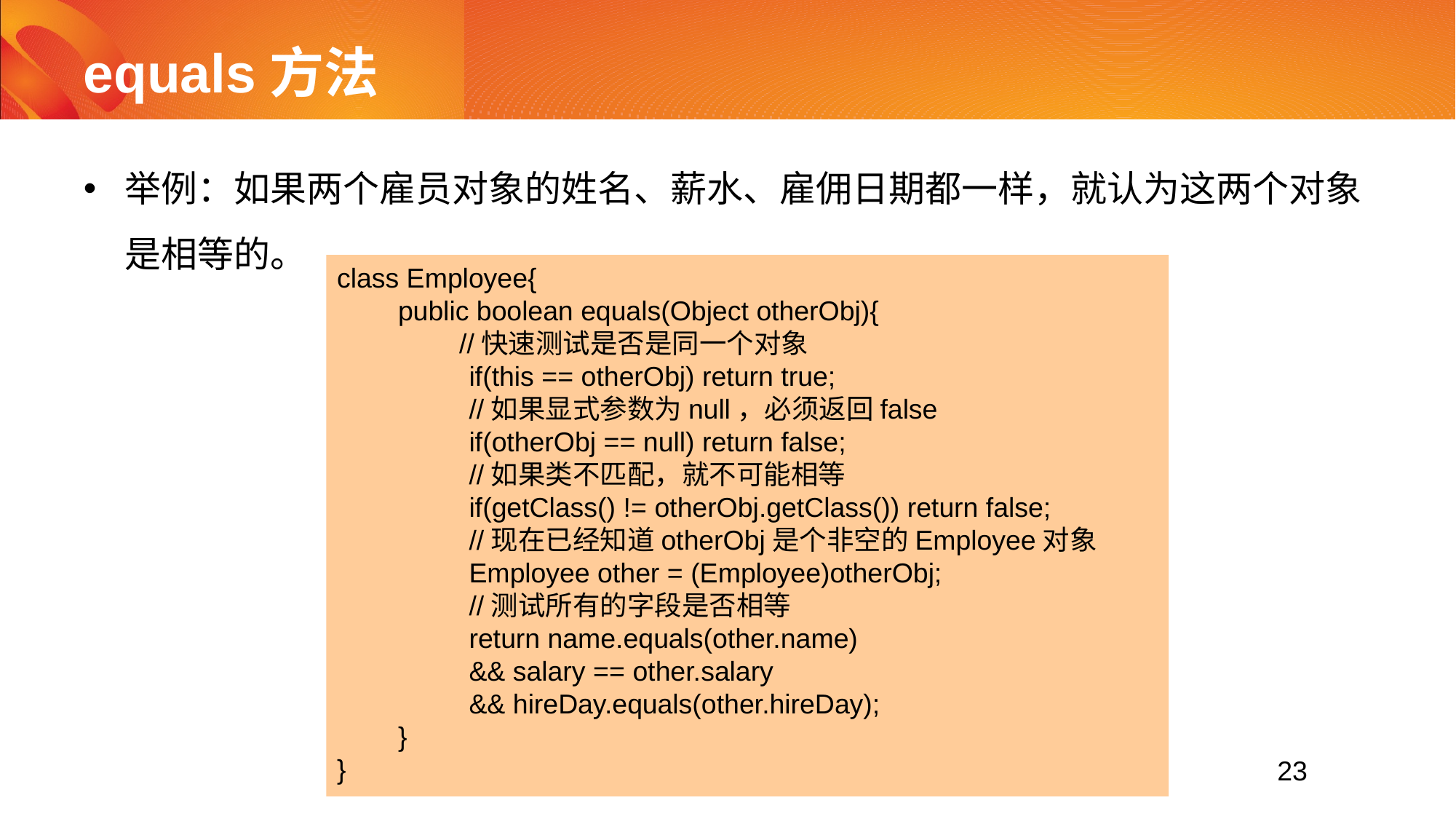

# equals方法
举例：如果两个雇员对象的姓名、薪水、雇佣日期都一样，就认为这两个对象是相等的。

class Employee{
        public boolean equals(Object otherObj){
                //快速测试是否是同一个对象
	   if(this == otherObj) return true;
	   //如果显式参数为null，必须返回false
	   if(otherObj == null) return false;
  	   //如果类不匹配，就不可能相等
	   if(getClass() != otherObj.getClass()) return false;
	   //现在已经知道otherObj是个非空的Employee对象
	   Employee other = (Employee)otherObj;
	   //测试所有的字段是否相等
	   return name.equals(other.name)
	   && salary == other.salary
	   && hireDay.equals(other.hireDay);
        }
}